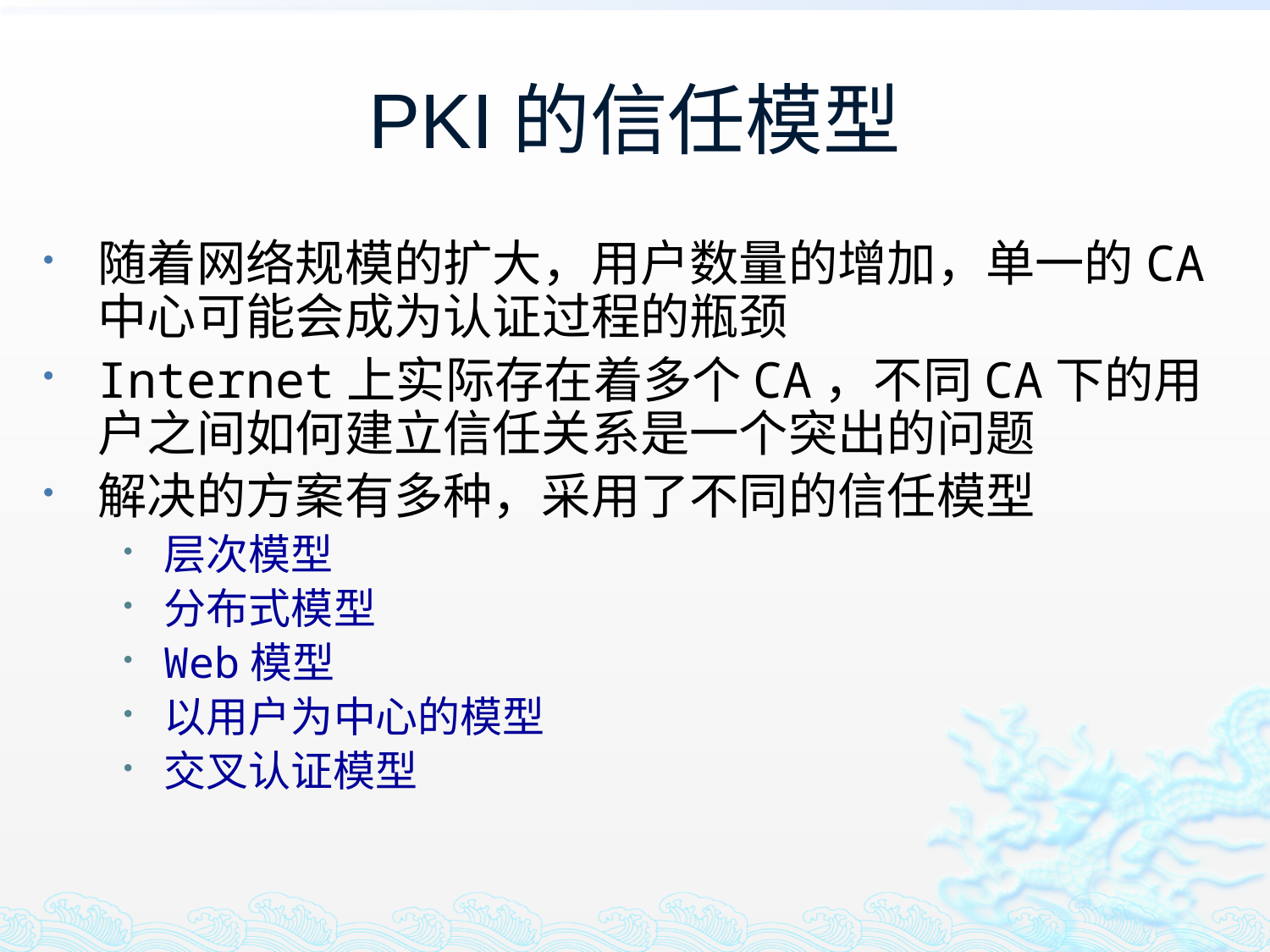

# PKI的信任模型
随着网络规模的扩大，用户数量的增加，单一的CA中心可能会成为认证过程的瓶颈
Internet上实际存在着多个CA，不同CA下的用户之间如何建立信任关系是一个突出的问题
解决的方案有多种，采用了不同的信任模型
层次模型
分布式模型
Web模型
以用户为中心的模型
交叉认证模型